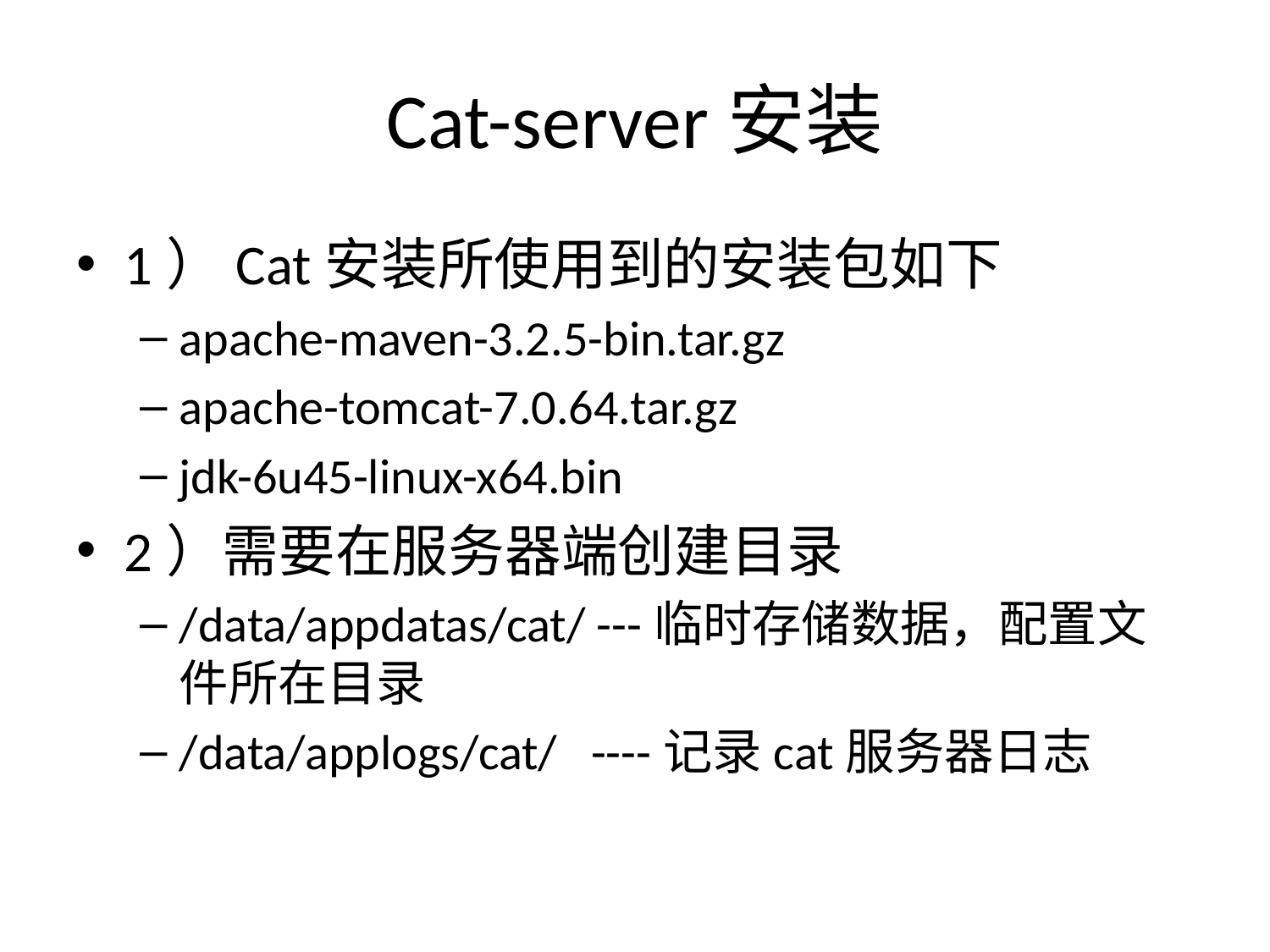

# Cat-server安装
1）Cat安装所使用到的安装包如下
apache-maven-3.2.5-bin.tar.gz
apache-tomcat-7.0.64.tar.gz
jdk-6u45-linux-x64.bin
2）需要在服务器端创建目录
/data/appdatas/cat/ ---临时存储数据，配置文件所在目录
/data/applogs/cat/   ----记录cat服务器日志